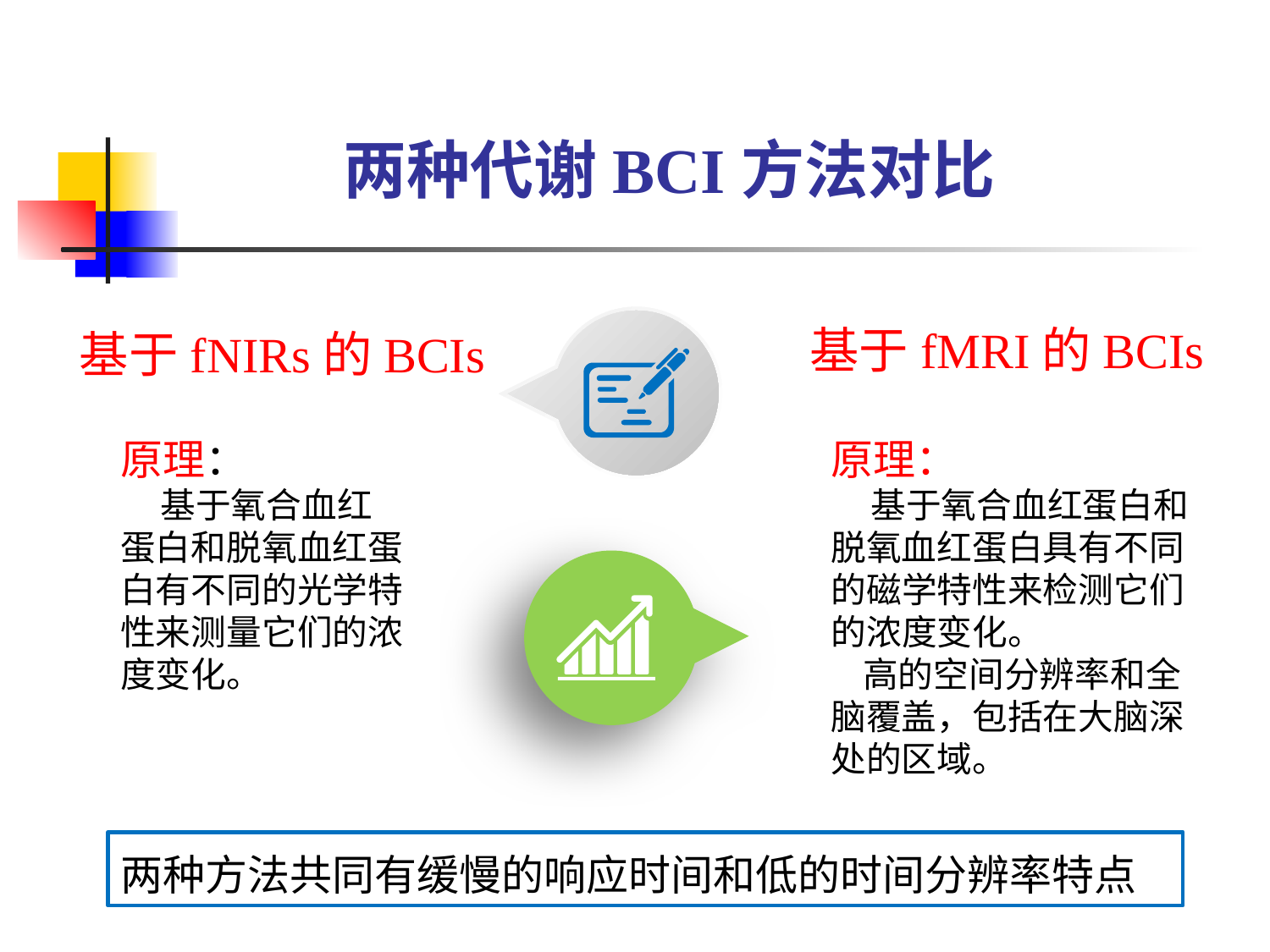

两种代谢BCI方法对比

基于fMRI的BCIs
基于fNIRs的BCIs
原理：
    基于氧合血红蛋白和脱氧血红蛋白有不同的光学特性来测量它们的浓度变化。

原理：
    基于氧合血红蛋白和脱氧血红蛋白具有不同的磁学特性来检测它们的浓度变化。
   高的空间分辨率和全脑覆盖，包括在大脑深处的区域。

两种方法共同有缓慢的响应时间和低的时间分辨率特点